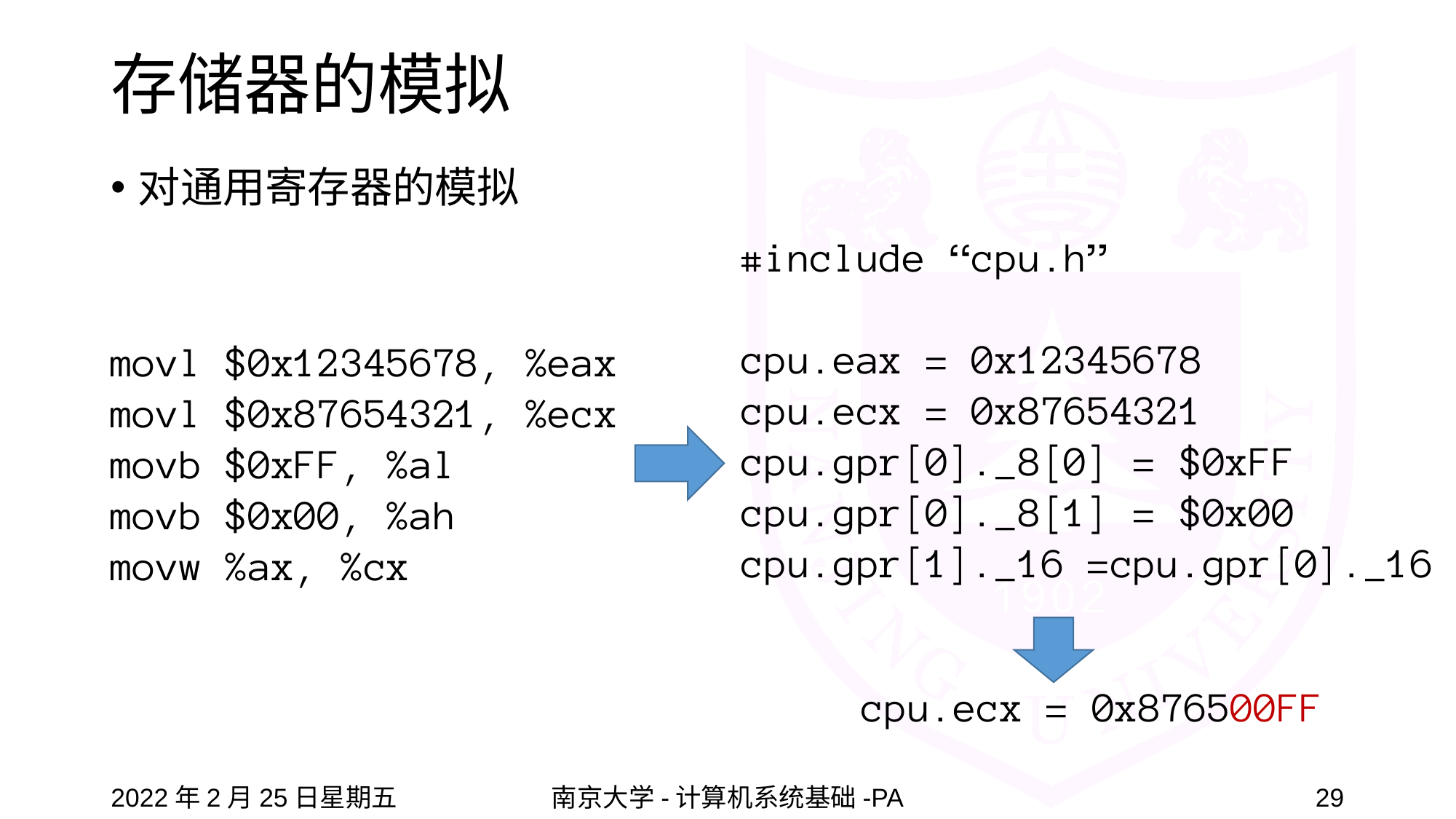

# 存储器的模拟
对通用寄存器的模拟

#include “cpu.h”

cpu.eax = 0x12345678
cpu.ecx = 0x87654321
cpu.gpr[0]._8[0] = $0xFF
cpu.gpr[0]._8[1] = $0x00
cpu.gpr[1]._16 =cpu.gpr[0]._16
movl $0x12345678, %eax
movl $0x87654321, %ecx
movb $0xFF, %al
movb $0x00, %ah
movw %ax, %cx

cpu.ecx = 0x876500FF
2022年2月25日星期五
南京大学-计算机系统基础-PA
29